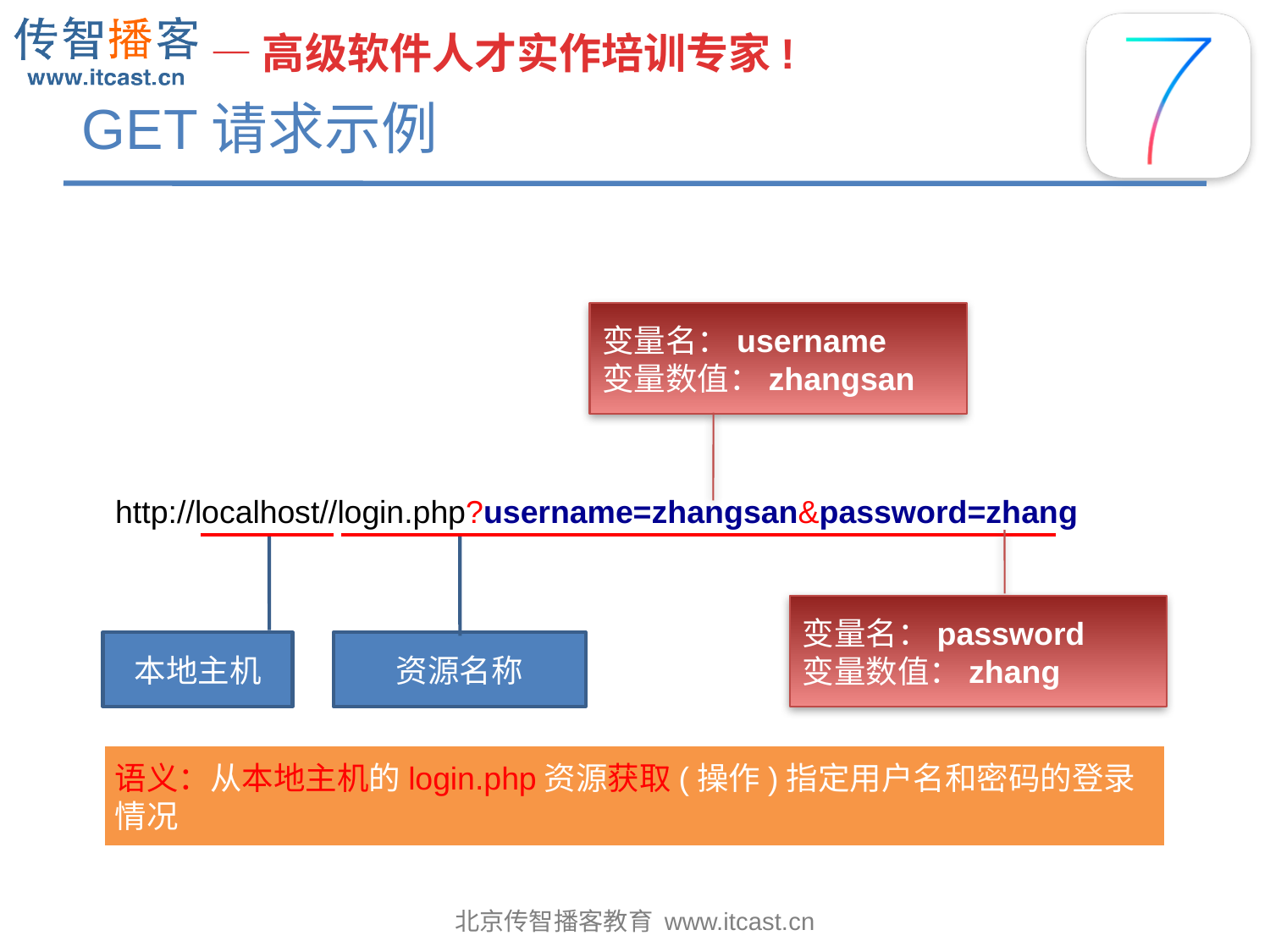

# GET请求示例
变量名：username
变量数值：zhangsan
http://localhost//login.php?username=zhangsan&password=zhang
本地主机
资源名称
变量名：password
变量数值：zhang
语义：从本地主机的login.php资源获取(操作)指定用户名和密码的登录情况